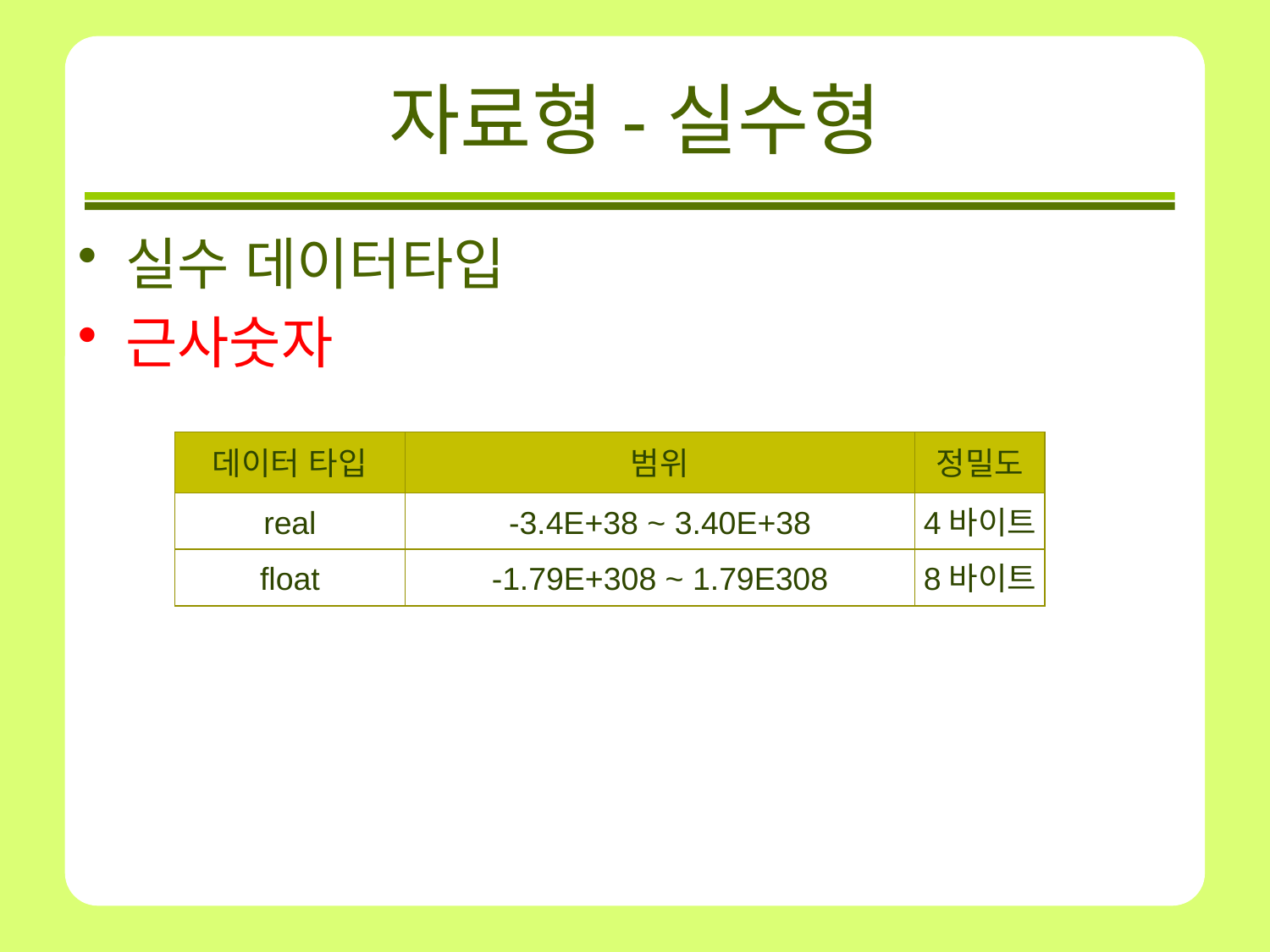

# 자료형-실수형
실수 데이터타입
근사숫자
데이터 타입
범위
정밀도
real
-3.4E+38 ~ 3.40E+38
4바이트
float
-1.79E+308 ~ 1.79E308
8바이트